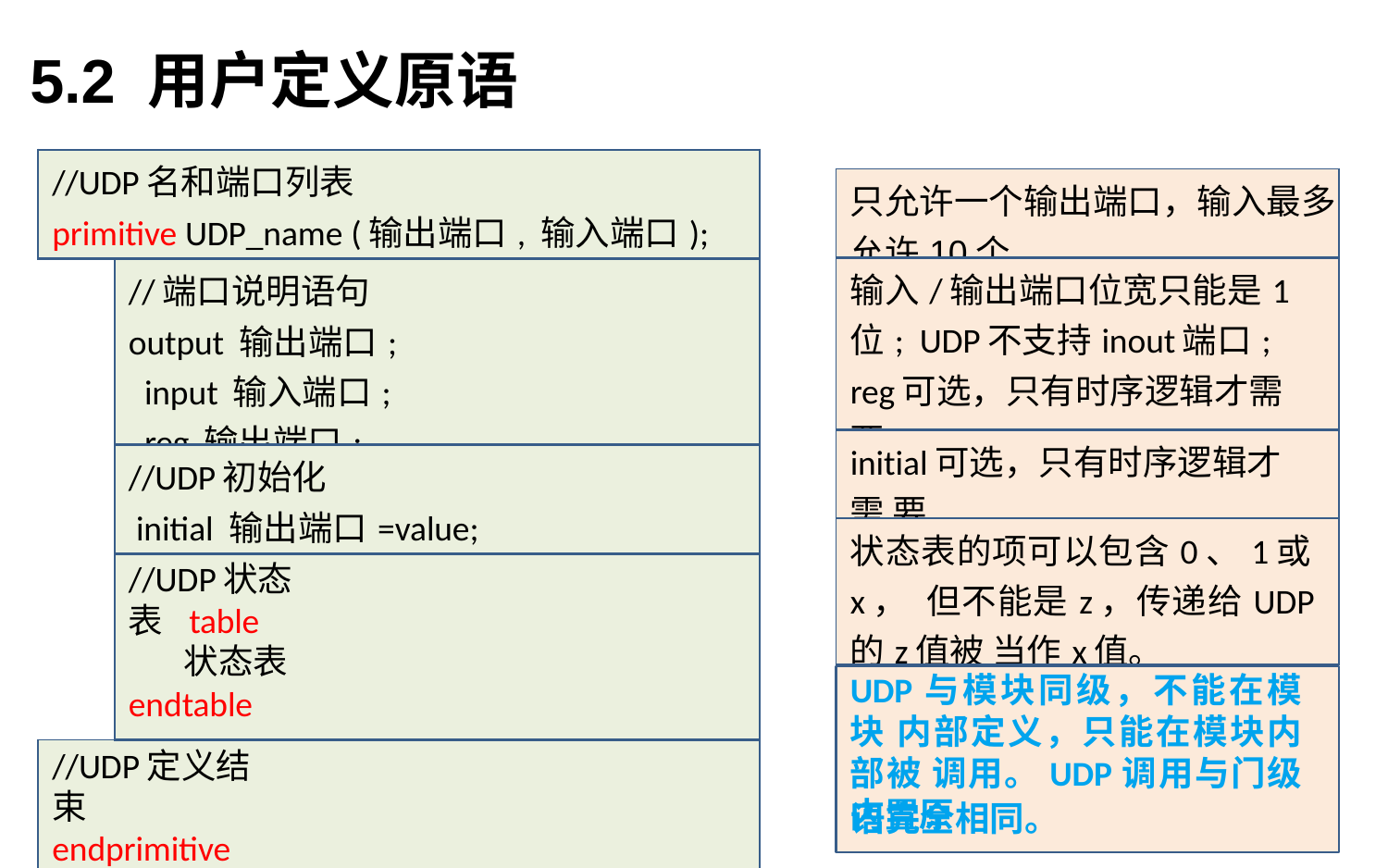

5.2 用户定义原语
| //UDP名和端口列表 primitive UDP\_name (输出端口, 输入端口); |  |
| --- | --- |
|  | //端口说明语句 output 输出端口; input 输入端口; reg 输出端口; |
|  | //UDP初始化 initial 输出端口=value; |
|  | //UDP状态表 table 状态表 endtable |
| //UDP定义结束 endprimitive |  |
| 只允许一个输出端口，输入最多允许10个 |
| --- |
| 输入/输出端口位宽只能是1位; UDP不支持inout端口; reg可选，只有时序逻辑才需要; |
| initial可选，只有时序逻辑才需 要 |
| 状态表的项可以包含0、1或x， 但不能是z，传递给UDP的z值被 当作x值。 |
UDP与模块同级，不能在模块 内部定义，只能在模块内部被 调用。UDP调用与门级内置原

语完全相同。